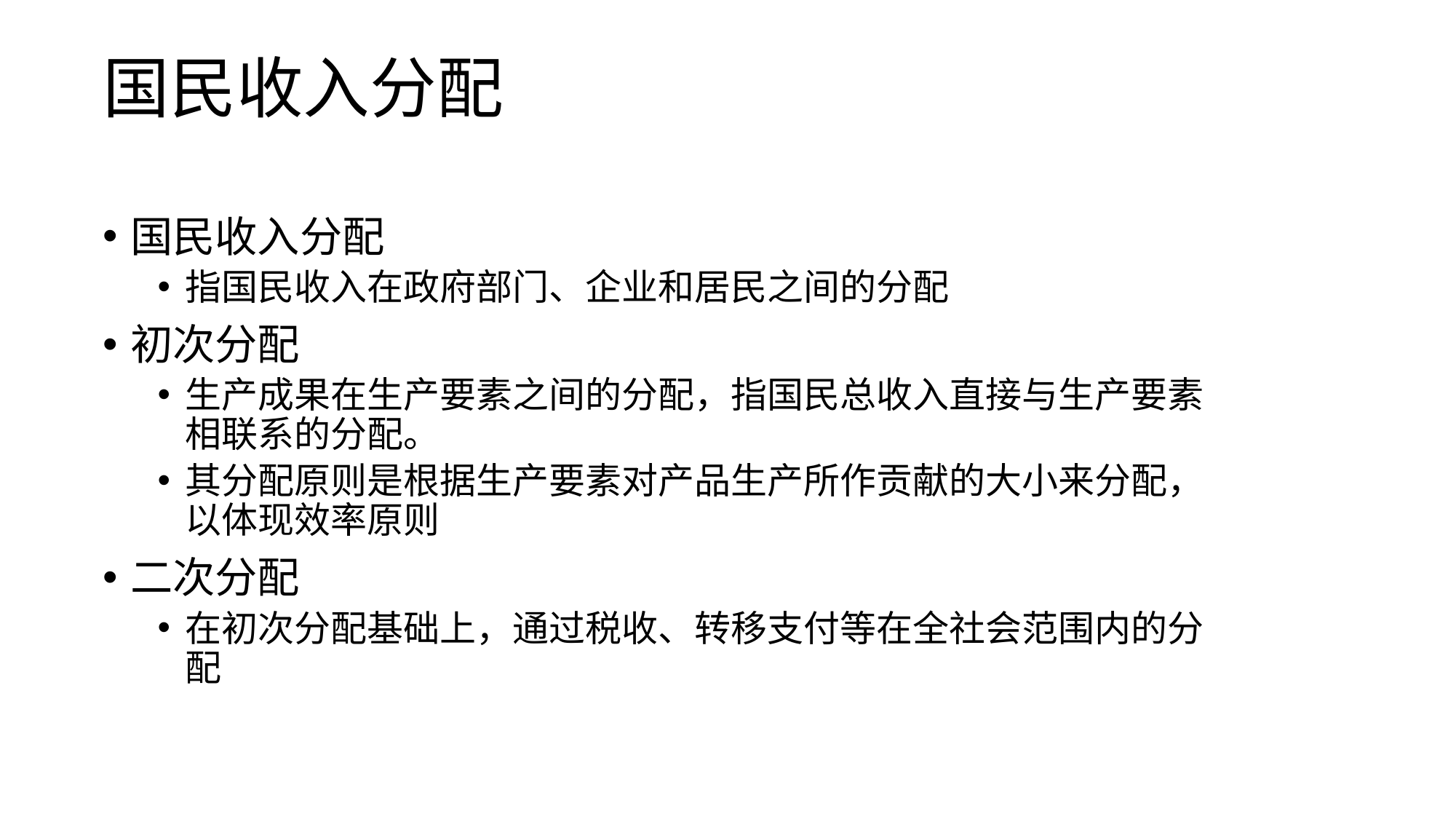

# 国民收入分配
国民收入分配
指国民收入在政府部门、企业和居民之间的分配
初次分配
生产成果在生产要素之间的分配，指国民总收入直接与生产要素相联系的分配。
其分配原则是根据生产要素对产品生产所作贡献的大小来分配，以体现效率原则
二次分配
在初次分配基础上，通过税收、转移支付等在全社会范围内的分配